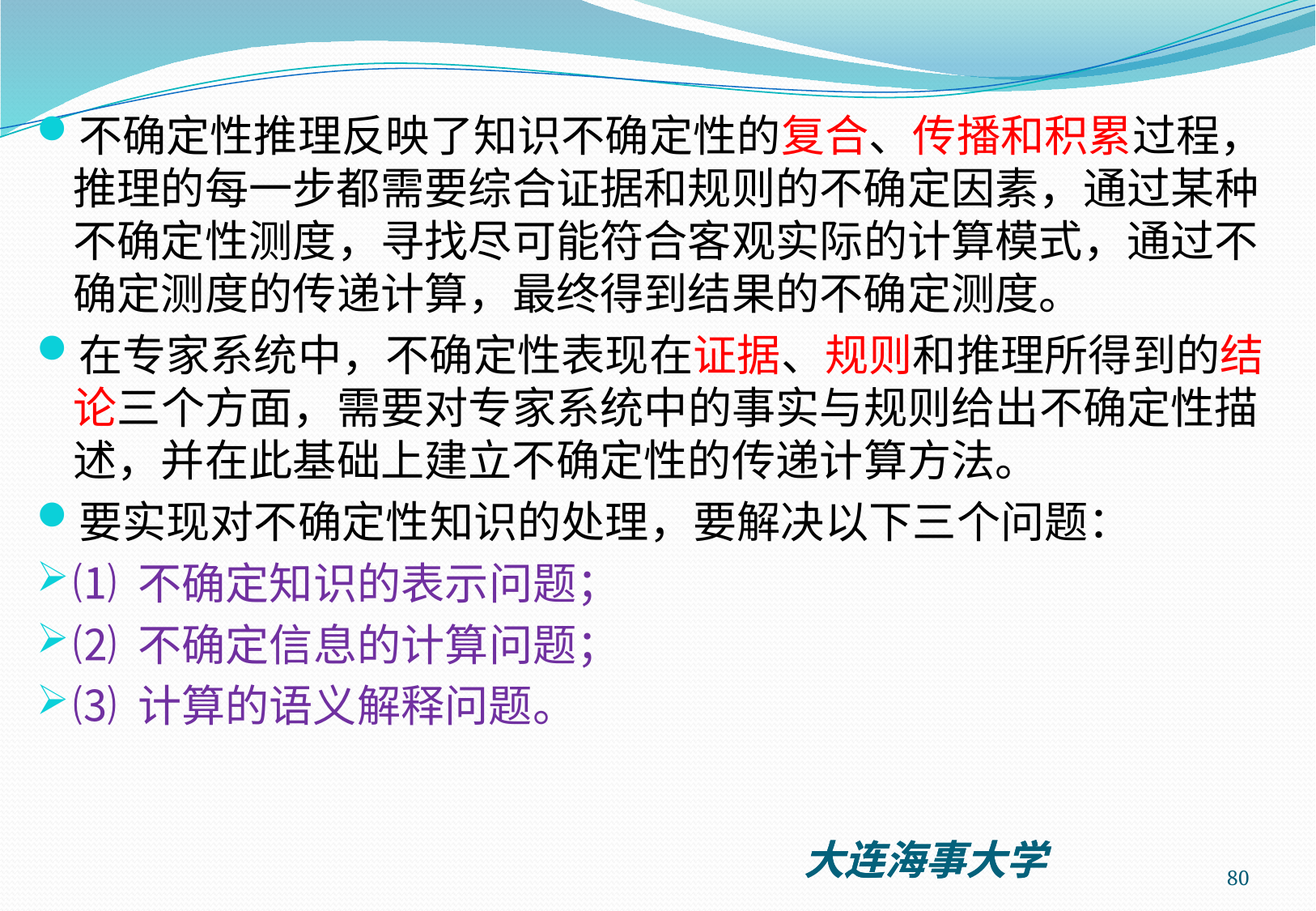

不确定性推理反映了知识不确定性的复合、传播和积累过程，推理的每一步都需要综合证据和规则的不确定因素，通过某种不确定性测度，寻找尽可能符合客观实际的计算模式，通过不确定测度的传递计算，最终得到结果的不确定测度。
在专家系统中，不确定性表现在证据、规则和推理所得到的结论三个方面，需要对专家系统中的事实与规则给出不确定性描述，并在此基础上建立不确定性的传递计算方法。
要实现对不确定性知识的处理，要解决以下三个问题：
⑴ 不确定知识的表示问题；
⑵ 不确定信息的计算问题；
⑶ 计算的语义解释问题。

80